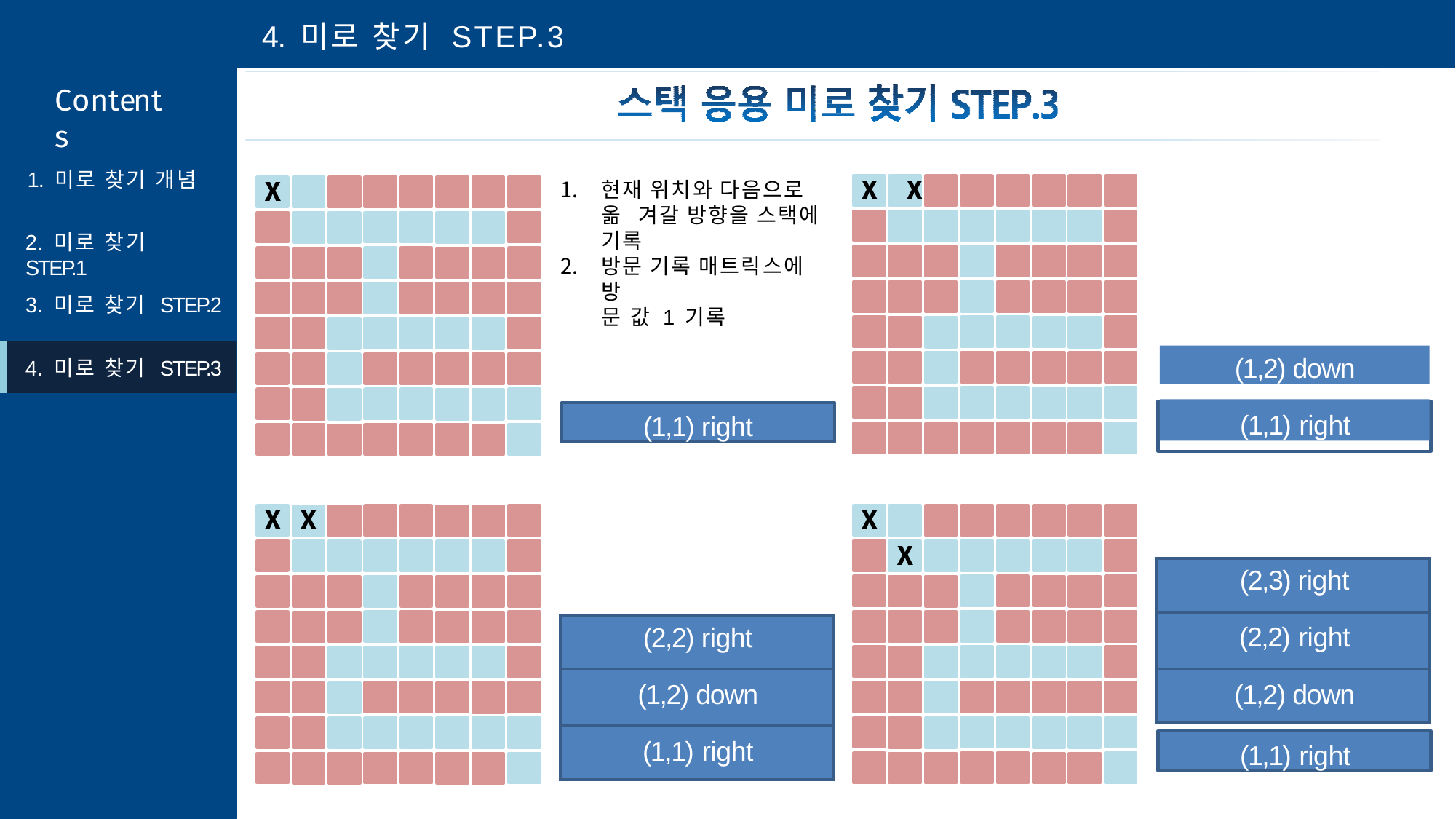

# 4. 미로 찾기 STEP.3

Contents

1. 미로 찾기 개념
X	X
X
현재 위치와 다음으로 옮  겨갈 방향을 스택에 기록
방문 기록 매트릭스에 방
문 값 1 기록

2. 미로 찾기 STEP.1

3. 미로 찾기 STEP.2

(1,2) down

4. 미로 찾기 STEP.3

(1,1) right

(1,1) right

X	X  X
X	X

X	X

| (2,3) right |
| --- |
| (2,2) right |
| (1,2) down |

| (2,2) right |
| --- |
| (1,2) down |
| (1,1) right |

(1,1) right